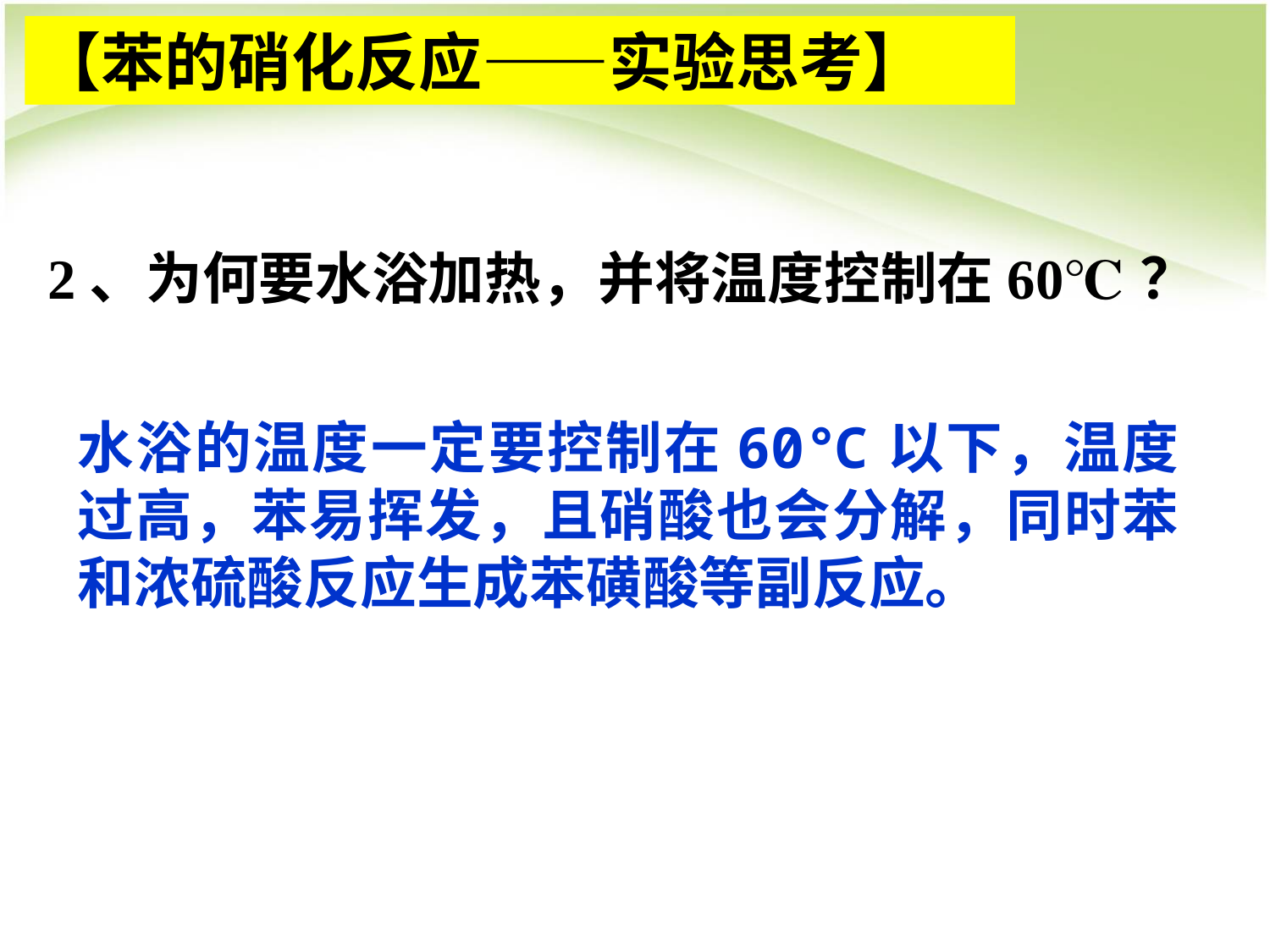

【苯的硝化反应——实验思考】
2、为何要水浴加热，并将温度控制在60℃？
水浴的温度一定要控制在60℃以下，温度过高，苯易挥发，且硝酸也会分解，同时苯和浓硫酸反应生成苯磺酸等副反应。